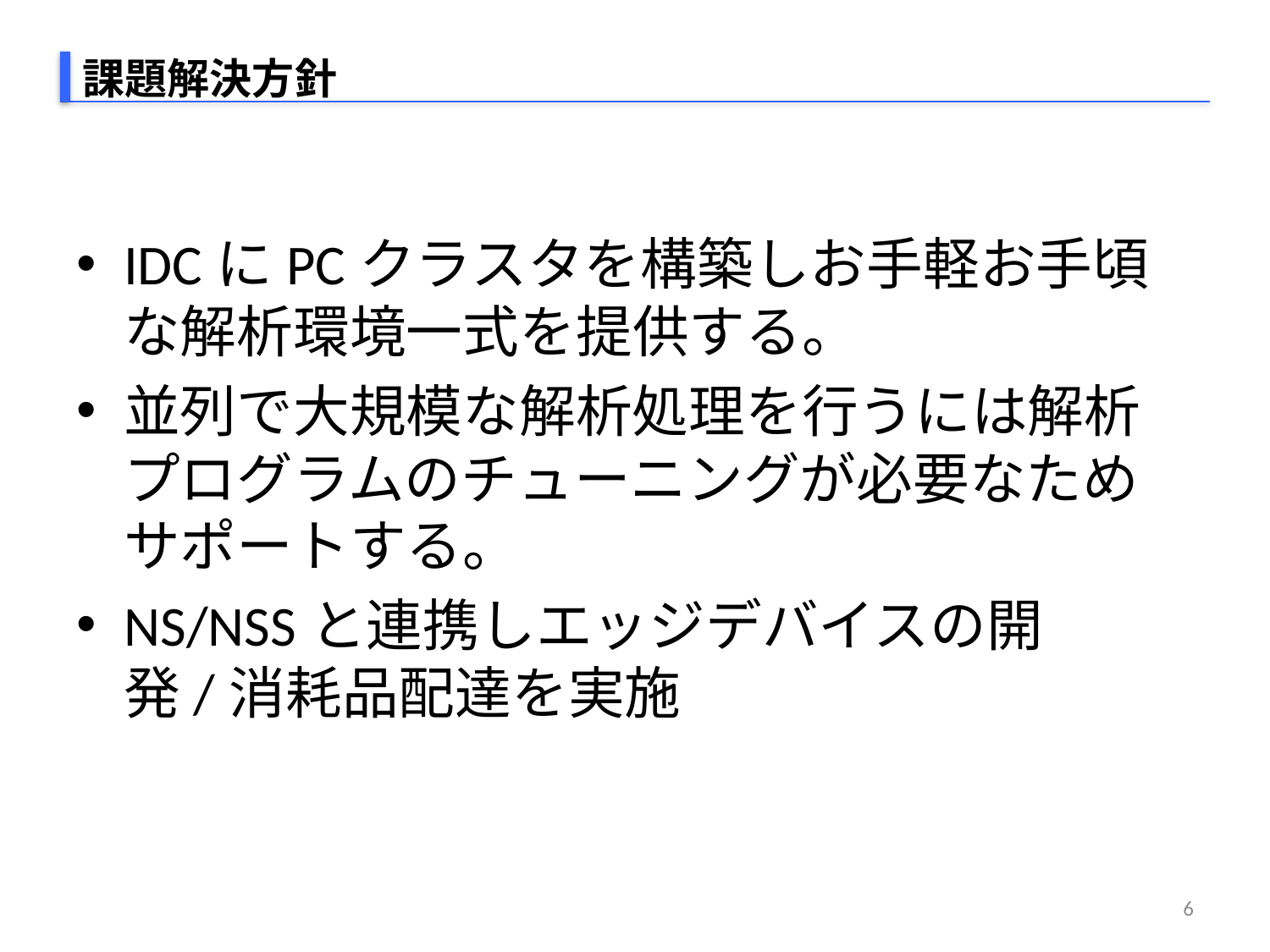

#
課題解決方針

IDCにPCクラスタを構築しお手軽お手頃な解析環境一式を提供する。
並列で大規模な解析処理を行うには解析プログラムのチューニングが必要なためサポートする。
NS/NSSと連携しエッジデバイスの開発/消耗品配達を実施

6